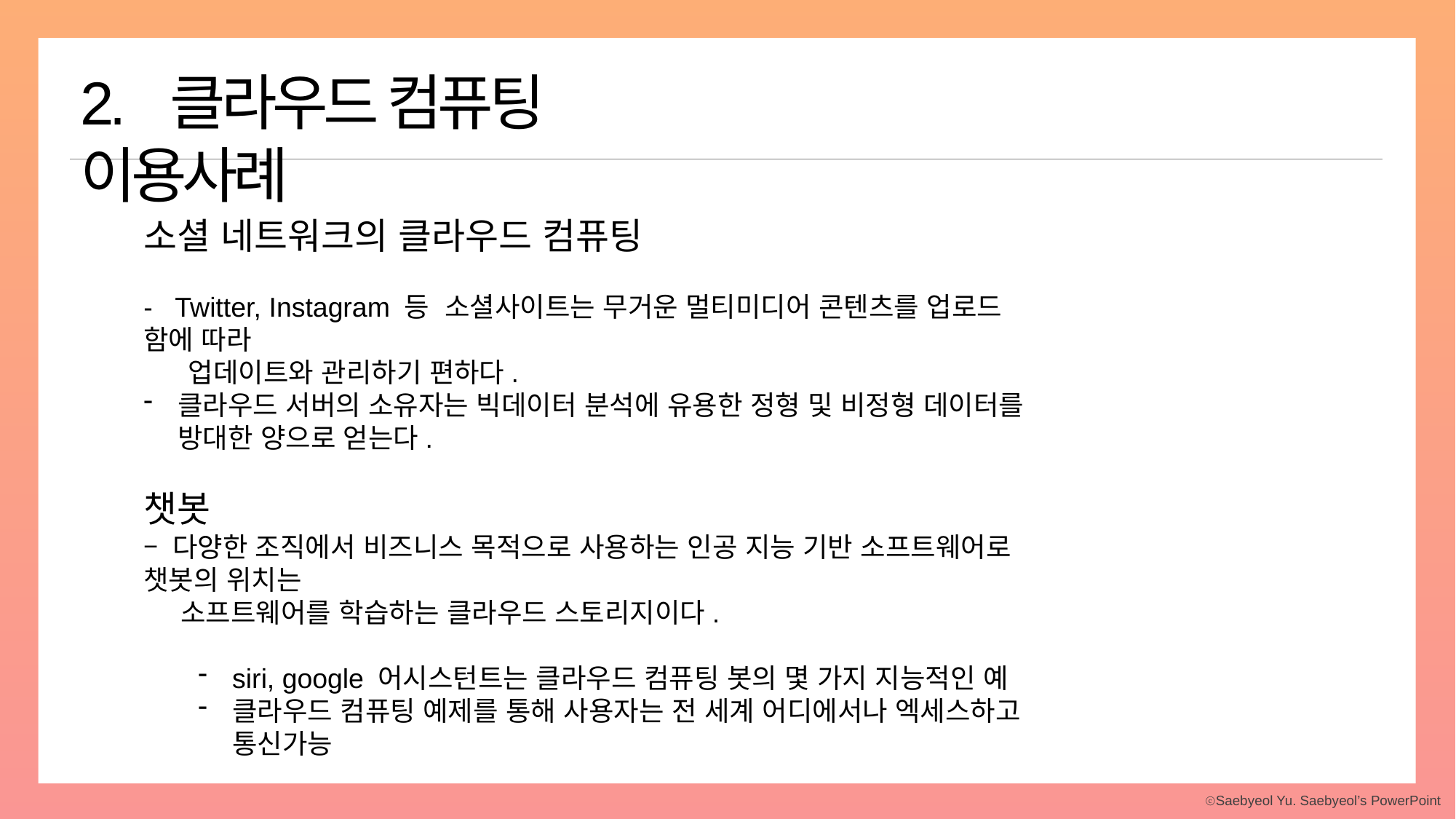

2.  클라우드 컴퓨팅 이용사례
소셜 네트워크의 클라우드 컴퓨팅

-   Twitter, Instagram 등  소셜사이트는 무거운 멀티미디어 콘텐츠를 업로드 함에 따라
     업데이트와 관리하기 편하다.
클라우드 서버의 소유자는 빅데이터 분석에 유용한 정형 및 비정형 데이터를 방대한 양으로 얻는다.

챗봇
– 다양한 조직에서 비즈니스 목적으로 사용하는 인공 지능 기반 소프트웨어로 챗봇의 위치는
    소프트웨어를 학습하는 클라우드 스토리지이다.

siri, google 어시스턴트는 클라우드 컴퓨팅 봇의 몇 가지 지능적인 예
클라우드 컴퓨팅 예제를 통해 사용자는 전 세계 어디에서나 엑세스하고 통신가능